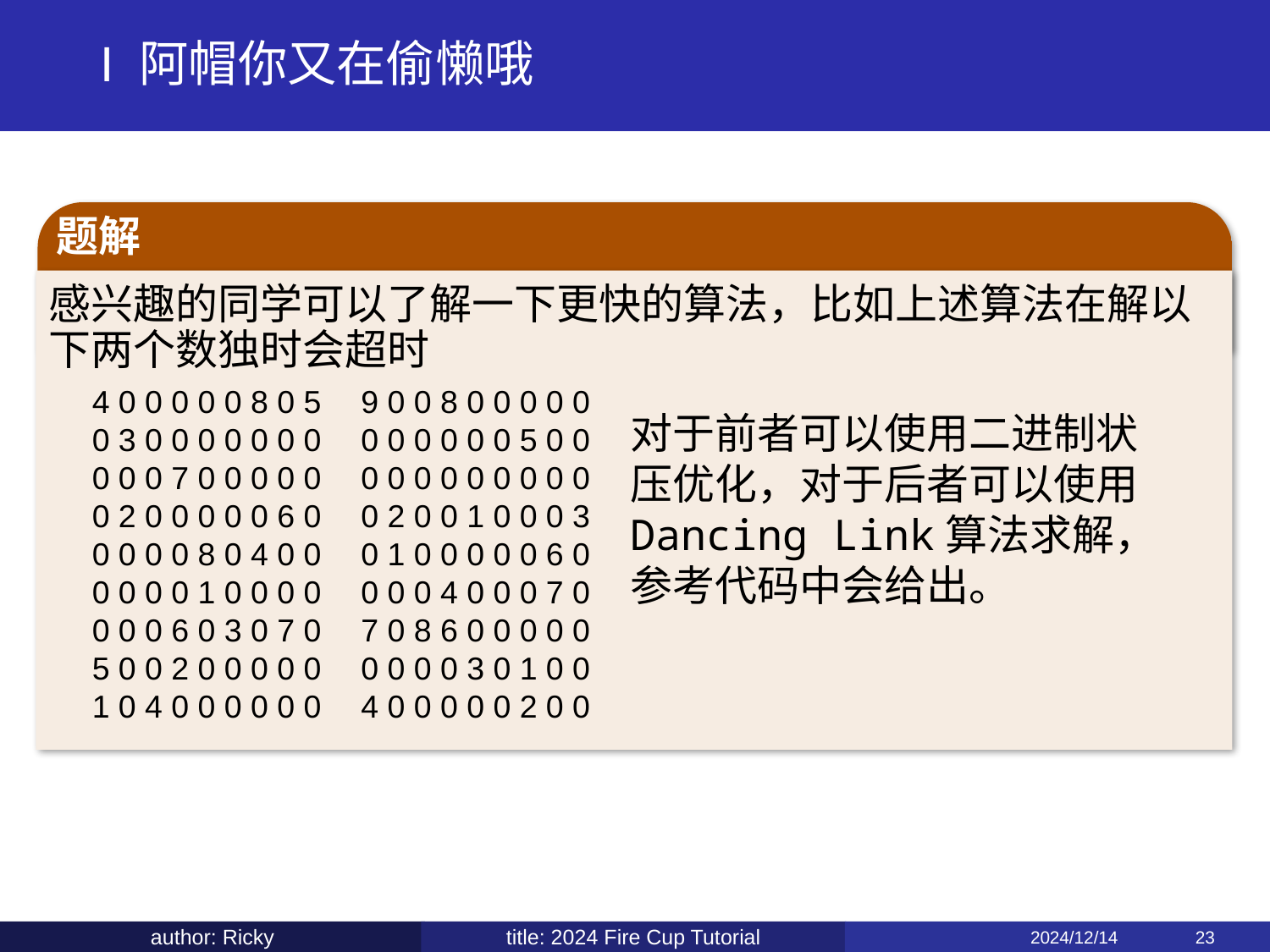

# I 阿帽你又在偷懒哦

题解
感兴趣的同学可以了解一下更快的算法，比如上述算法在解以下两个数独时会超时

4 0 0 0 0 0 8 0 5
0 3 0 0 0 0 0 0 0
0 0 0 7 0 0 0 0 0
0 2 0 0 0 0 0 6 0
0 0 0 0 8 0 4 0 0
0 0 0 0 1 0 0 0 0
0 0 0 6 0 3 0 7 0
5 0 0 2 0 0 0 0 0
1 0 4 0 0 0 0 0 0
9 0 0 8 0 0 0 0 0
0 0 0 0 0 0 5 0 0
0 0 0 0 0 0 0 0 0
0 2 0 0 1 0 0 0 3
0 1 0 0 0 0 0 6 0
0 0 0 4 0 0 0 7 0
7 0 8 6 0 0 0 0 0
0 0 0 0 3 0 1 0 0
4 0 0 0 0 0 2 0 0
对于前者可以使用二进制状压优化，对于后者可以使用Dancing Link算法求解，参考代码中会给出。